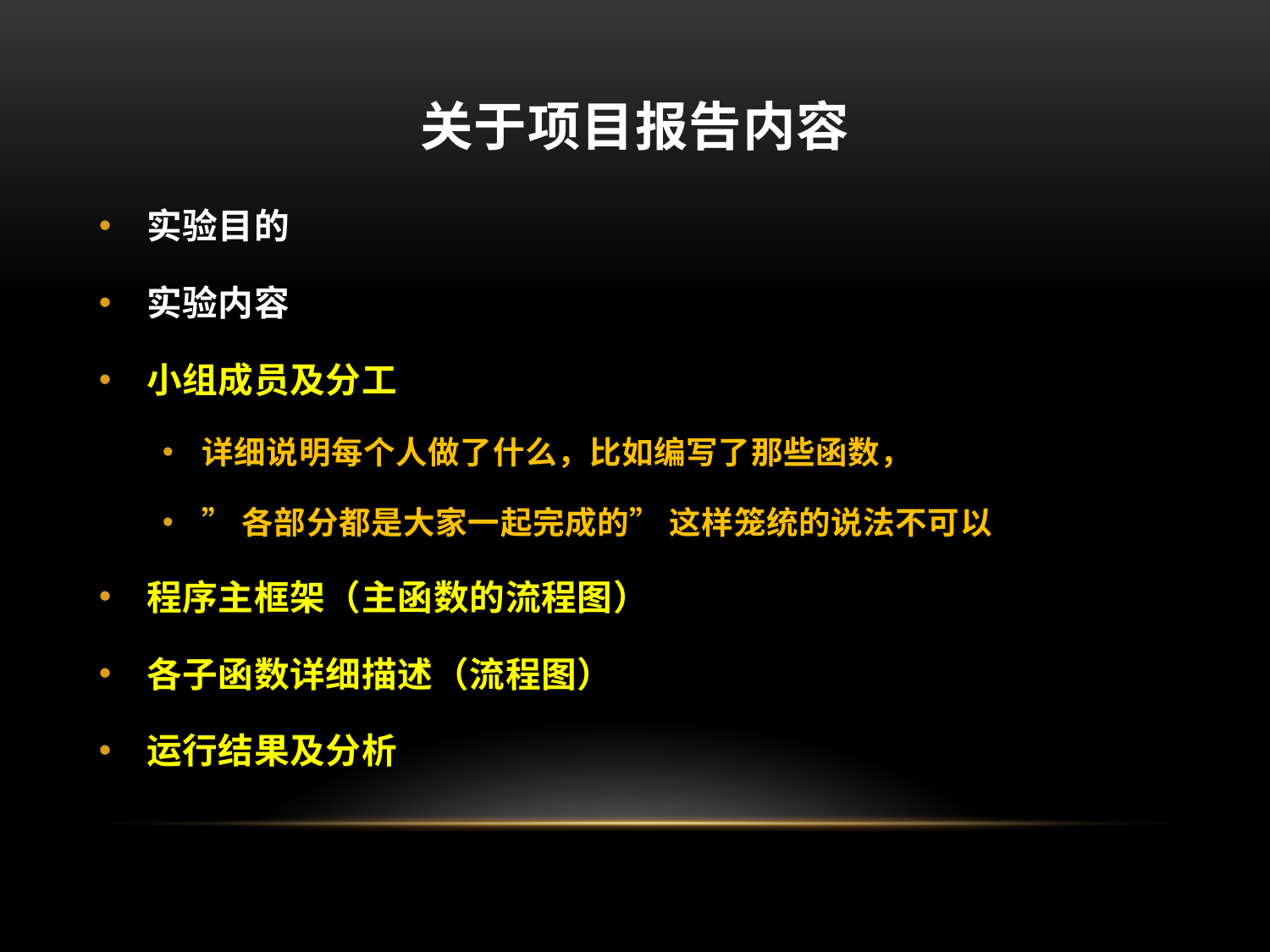

# 关于项目报告内容
实验目的
实验内容
小组成员及分工
详细说明每个人做了什么，比如编写了那些函数，
”各部分都是大家一起完成的” 这样笼统的说法不可以
程序主框架（主函数的流程图）
各子函数详细描述（流程图）
运行结果及分析